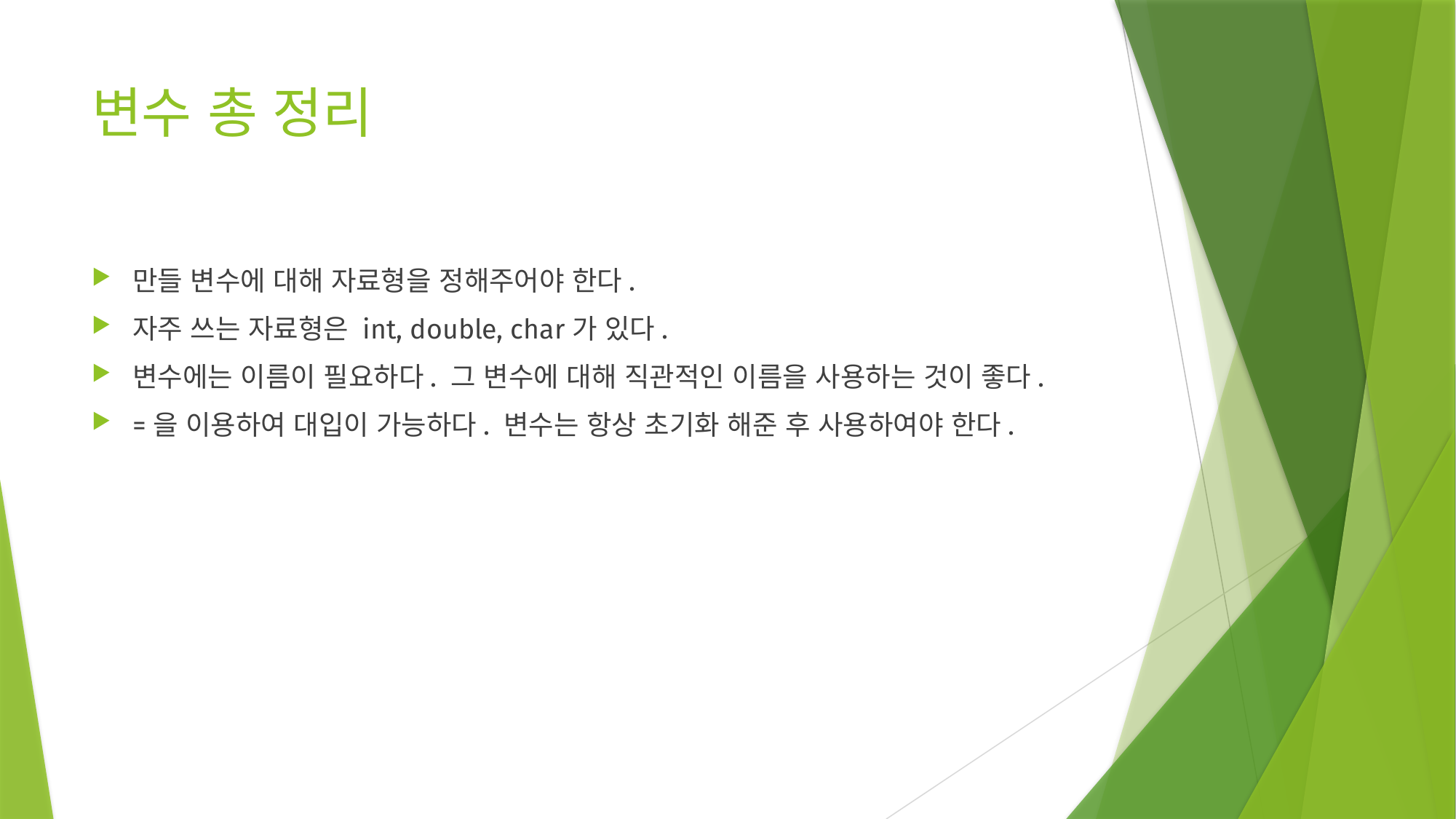

# 변수 총 정리
만들 변수에 대해 자료형을 정해주어야 한다.
자주 쓰는 자료형은 int, double, char가 있다.
변수에는 이름이 필요하다. 그 변수에 대해 직관적인 이름을 사용하는 것이 좋다.
=을 이용하여 대입이 가능하다. 변수는 항상 초기화 해준 후 사용하여야 한다.